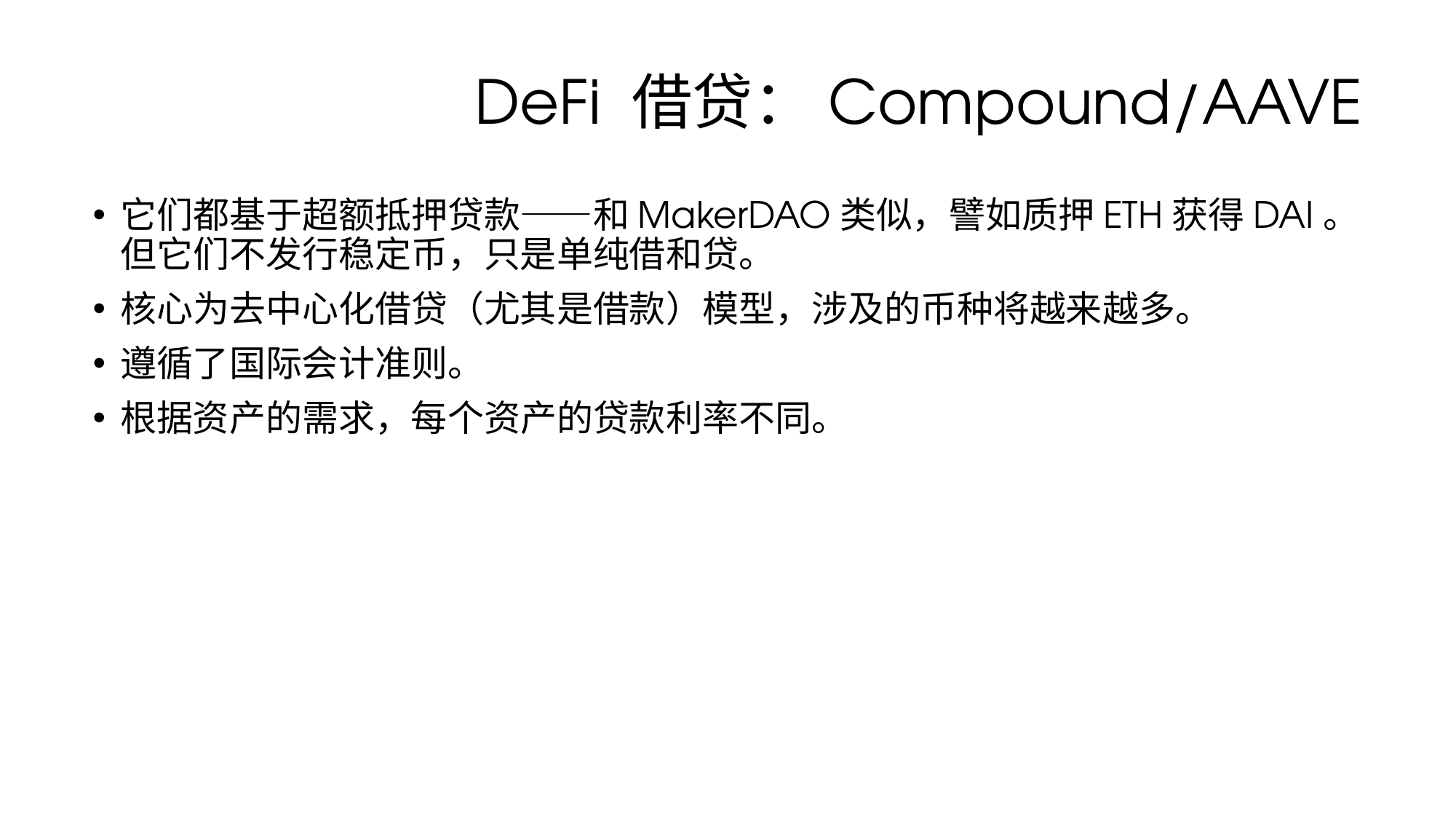

# DeFi 借贷：Compound/AAVE
它们都基于超额抵押贷款——和MakerDAO类似，譬如质押ETH获得DAI。但它们不发行稳定币，只是单纯借和贷。
核心为去中心化借贷（尤其是借款）模型，涉及的币种将越来越多。
遵循了国际会计准则。
根据资产的需求，每个资产的贷款利率不同。